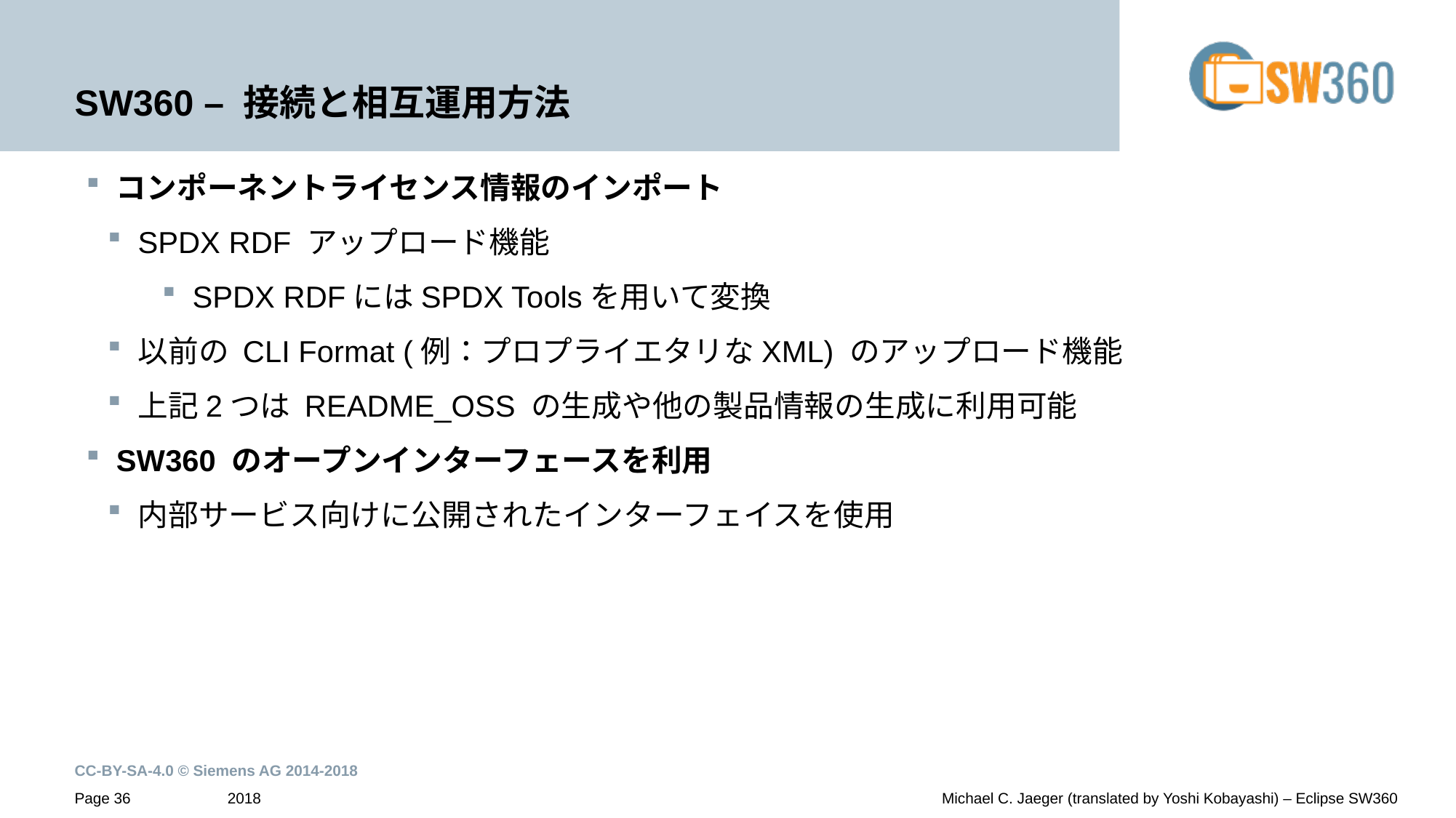

# SW360 – 接続と相互運用方法
コンポーネントライセンス情報のインポート
SPDX RDF アップロード機能
SPDX RDFにはSPDX Toolsを用いて変換
以前の CLI Format (例：プロプライエタリなXML) のアップロード機能
上記2つは README_OSS の生成や他の製品情報の生成に利用可能
SW360 のオープンインターフェースを利用
内部サービス向けに公開されたインターフェイスを使用